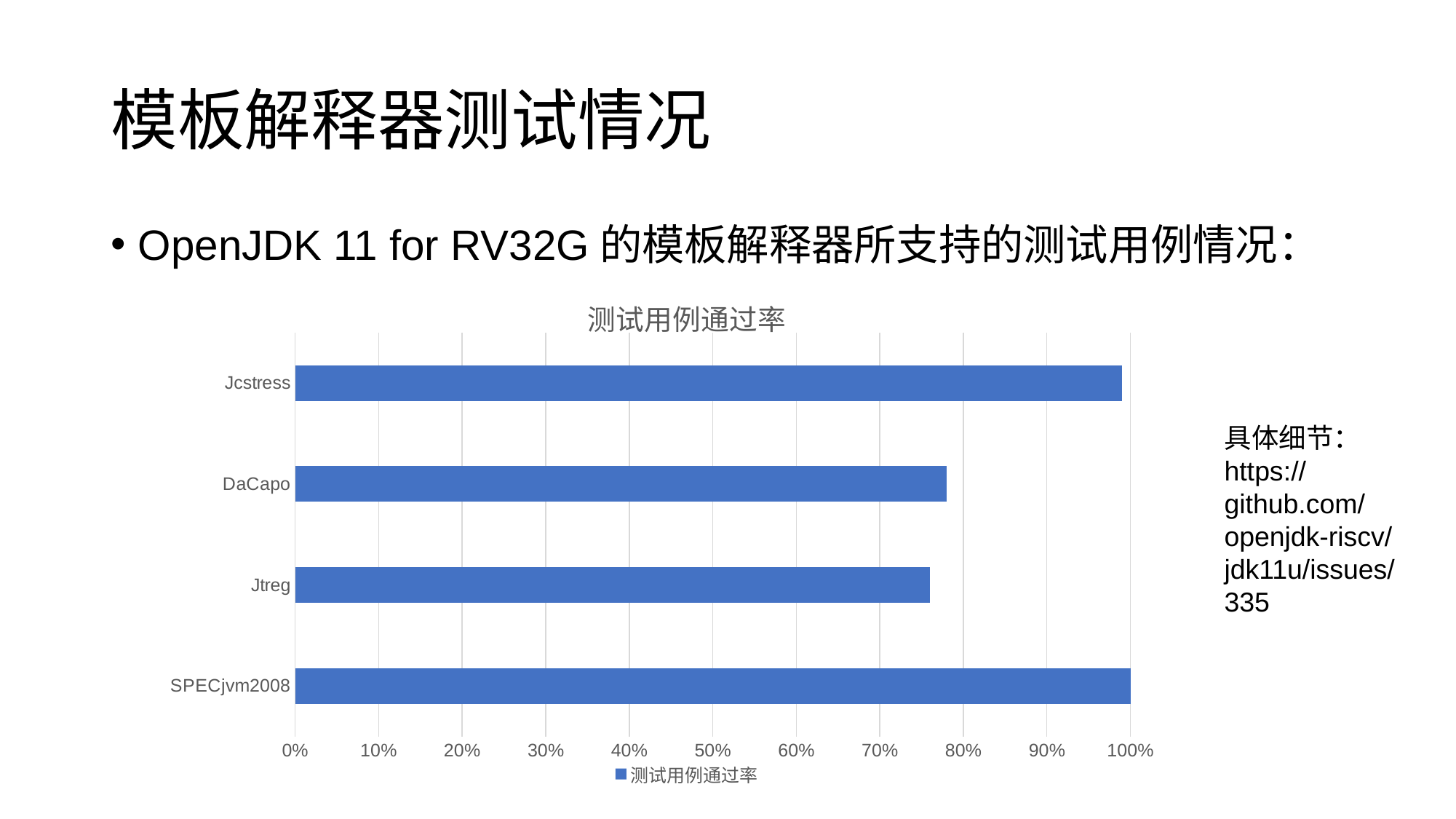

# 模板解释器测试情况
OpenJDK 11 for RV32G的模板解释器所支持的测试用例情况：

### Chart:

| Category | 测试用例通过率 |
|---|---|
| SPECjvm2008 | 1.0 |
| Jtreg | 0.76 |
| DaCapo | 0.78 |
| Jcstress | 0.99 |
具体细节：https://github.com/openjdk-riscv/jdk11u/issues/335